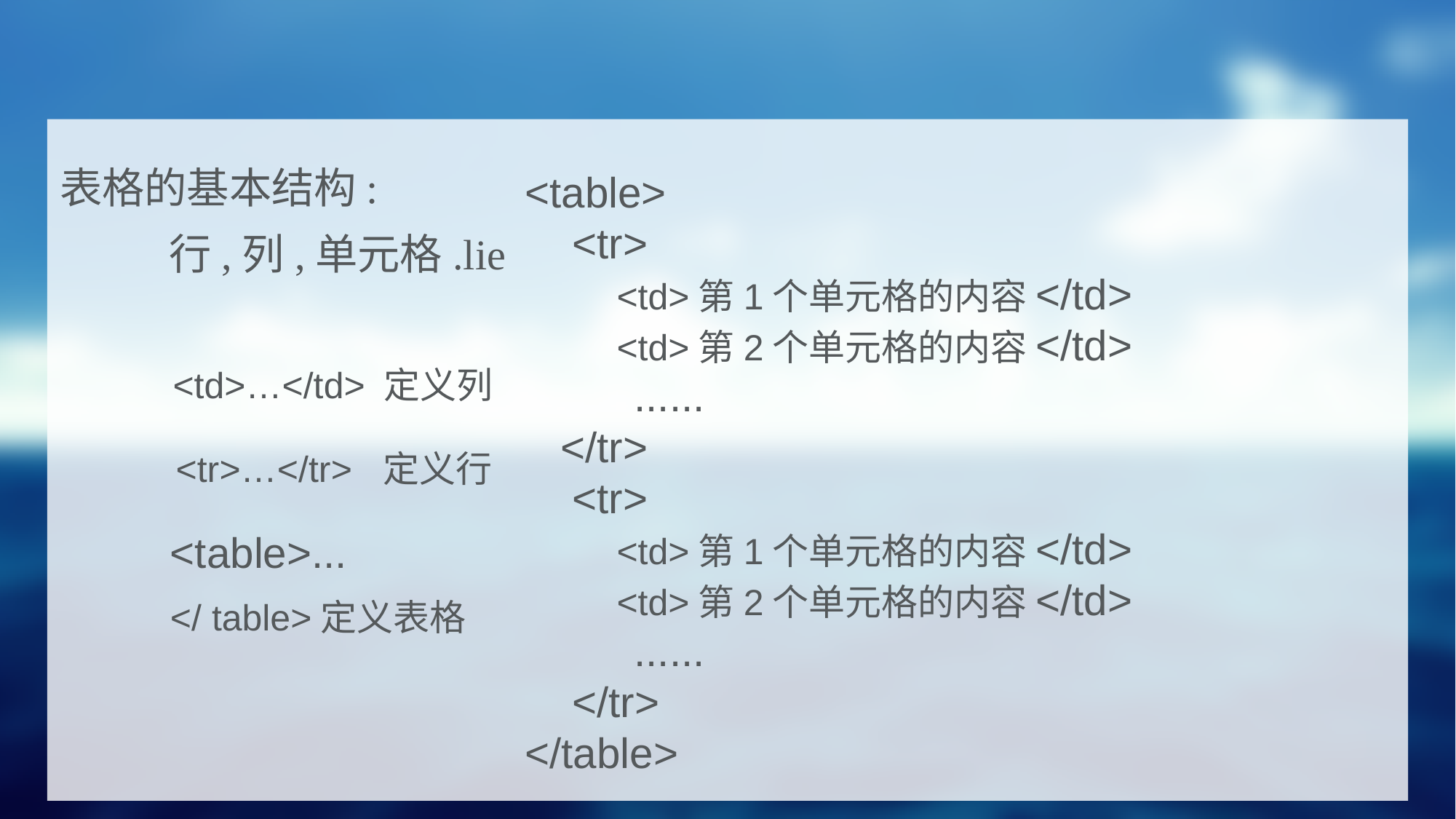

表格的基本结构:
	行,列,单元格.lie

<table>
    <tr>
         <td>第1个单元格的内容</td>
         <td>第2个单元格的内容</td>
 	......
   </tr>
    <tr>
         <td>第1个单元格的内容</td>
         <td>第2个单元格的内容</td>
	......
    </tr>
</table>

<td>…</td> 定义列
<tr>…</tr> 定义行
<table>...
</ table>定义表格